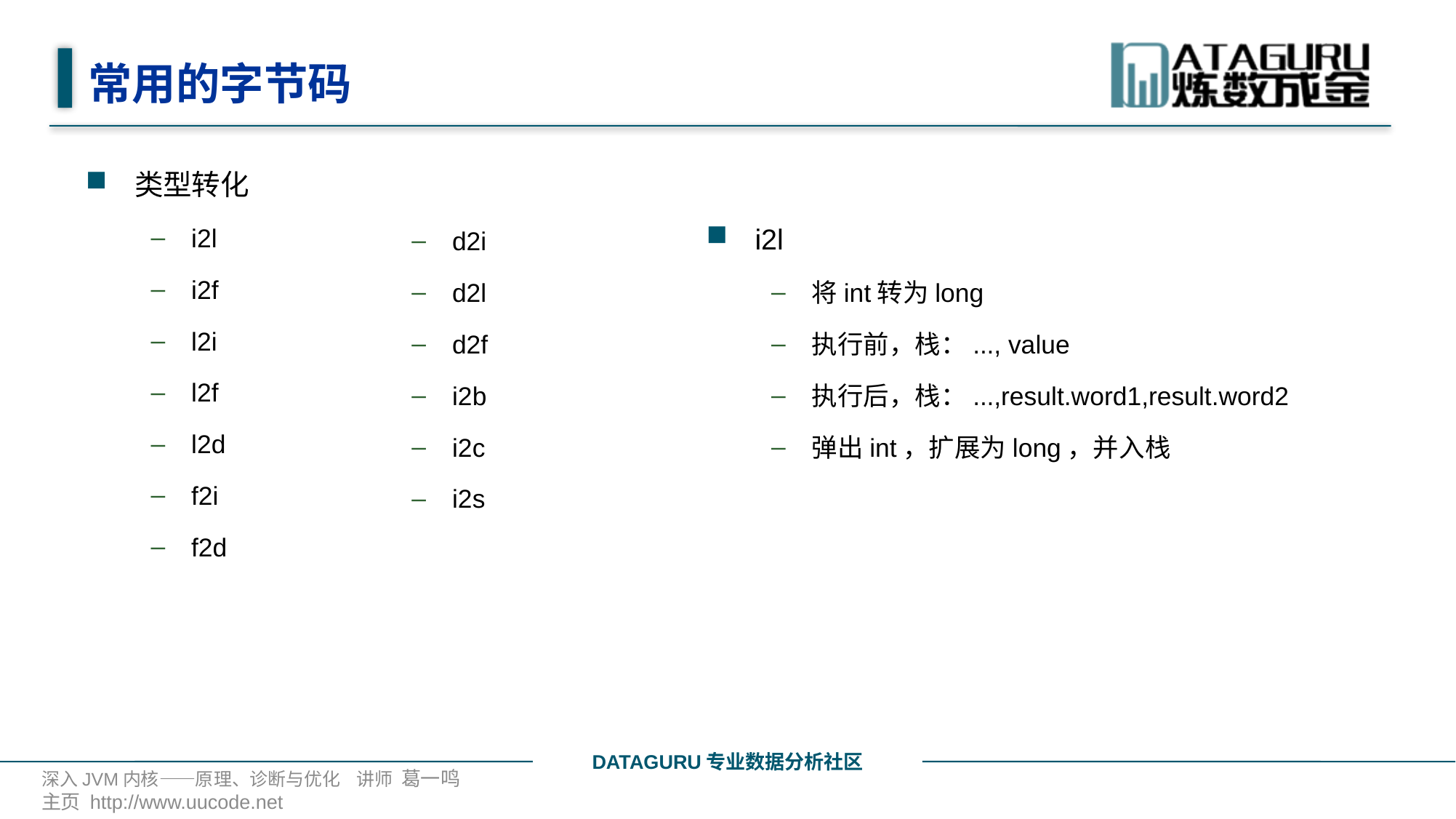

# 常用的字节码
类型转化
i2l
i2f
l2i
l2f
l2d
f2i
f2d
i2l
将int转为long
执行前，栈：..., value
执行后，栈：...,result.word1,result.word2
弹出int，扩展为long，并入栈
d2i
d2l
d2f
i2b
i2c
i2s